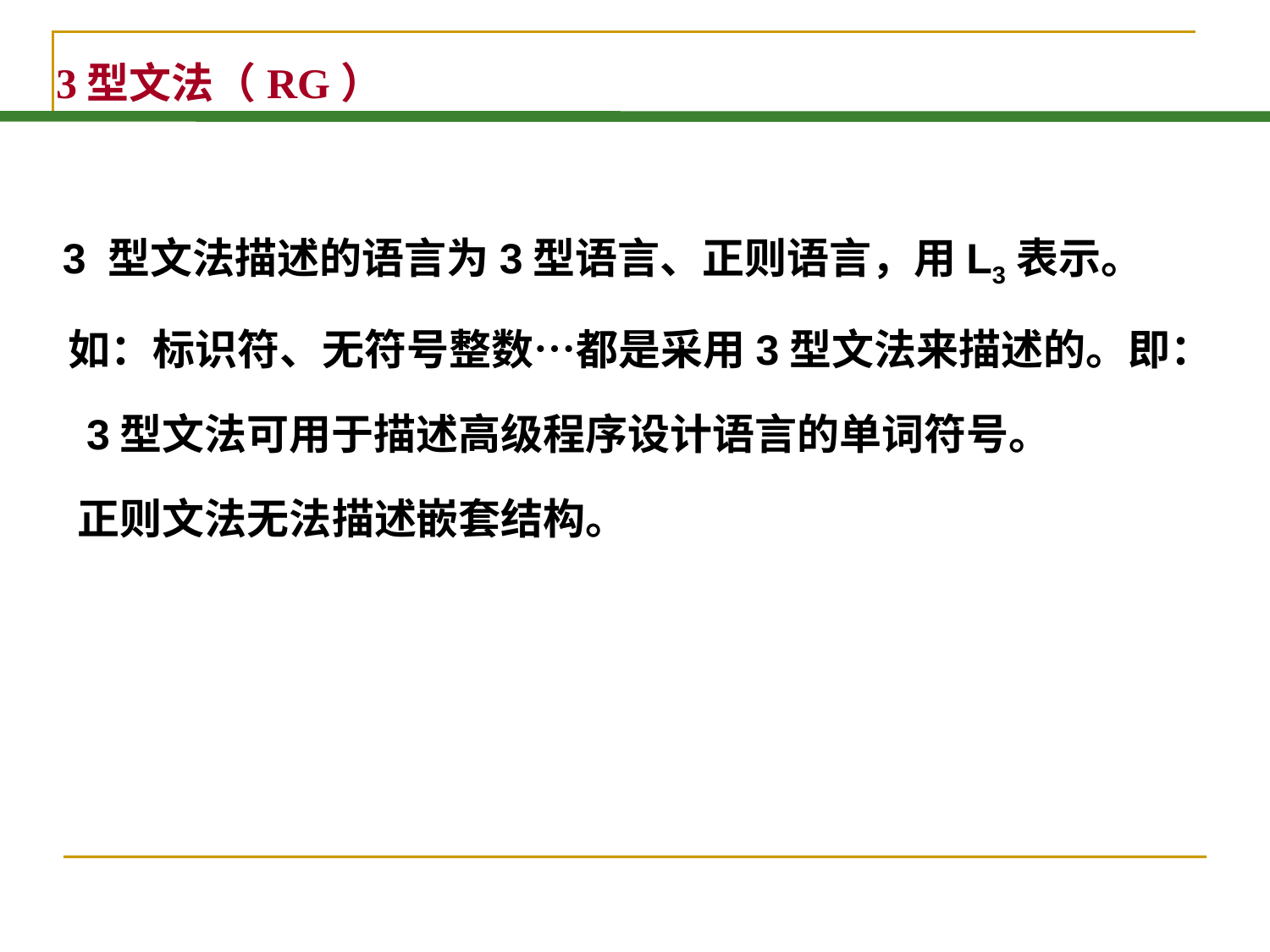

3型文法（RG）

  3 型文法描述的语言为3型语言、正则语言，用L3表示。
  如：标识符、无符号整数…都是采用3型文法来描述的。即：
    3型文法可用于描述高级程序设计语言的单词符号。
   正则文法无法描述嵌套结构。

66